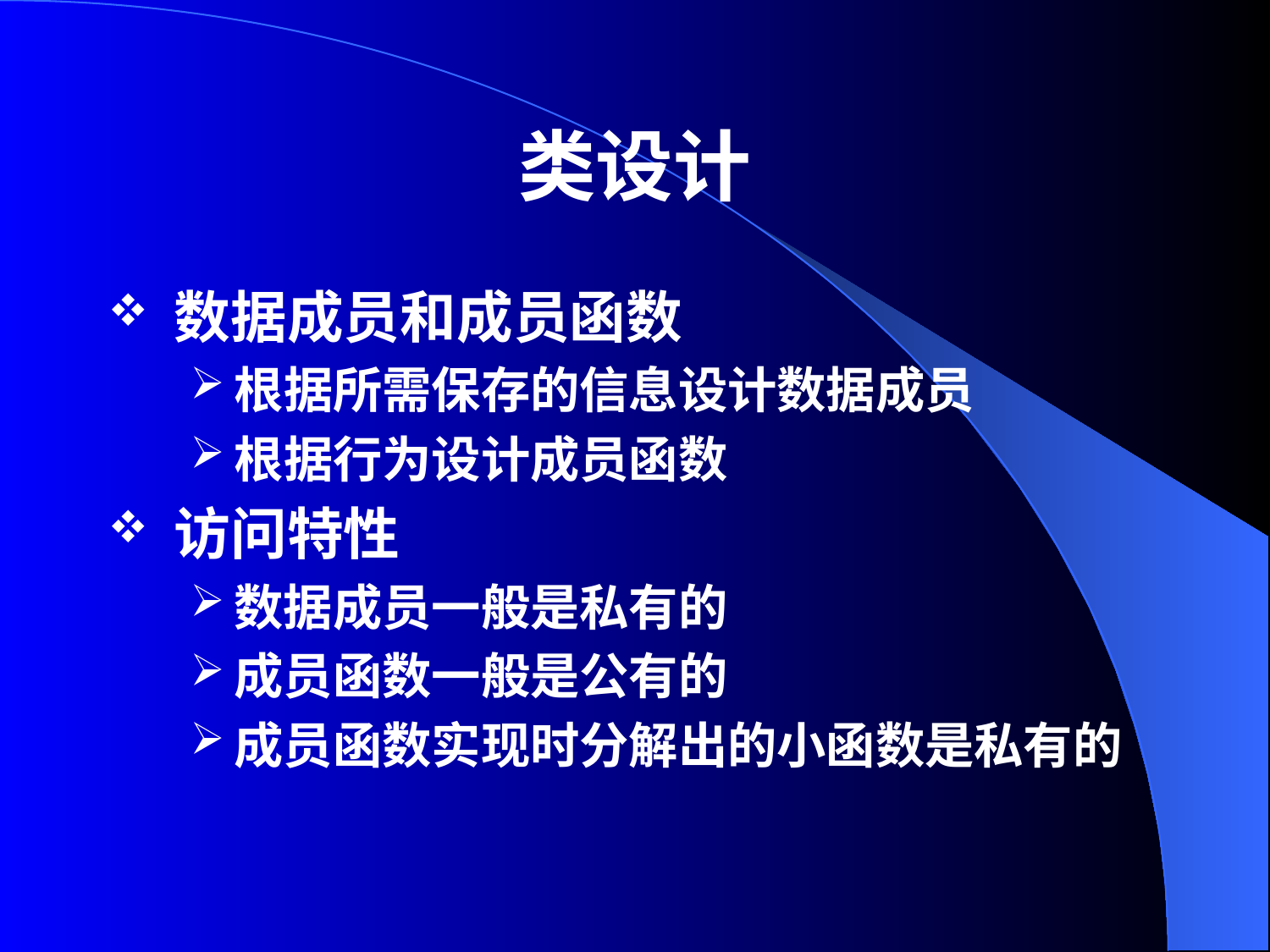

# 类设计
数据成员和成员函数
根据所需保存的信息设计数据成员
根据行为设计成员函数
访问特性
数据成员一般是私有的
成员函数一般是公有的
成员函数实现时分解出的小函数是私有的